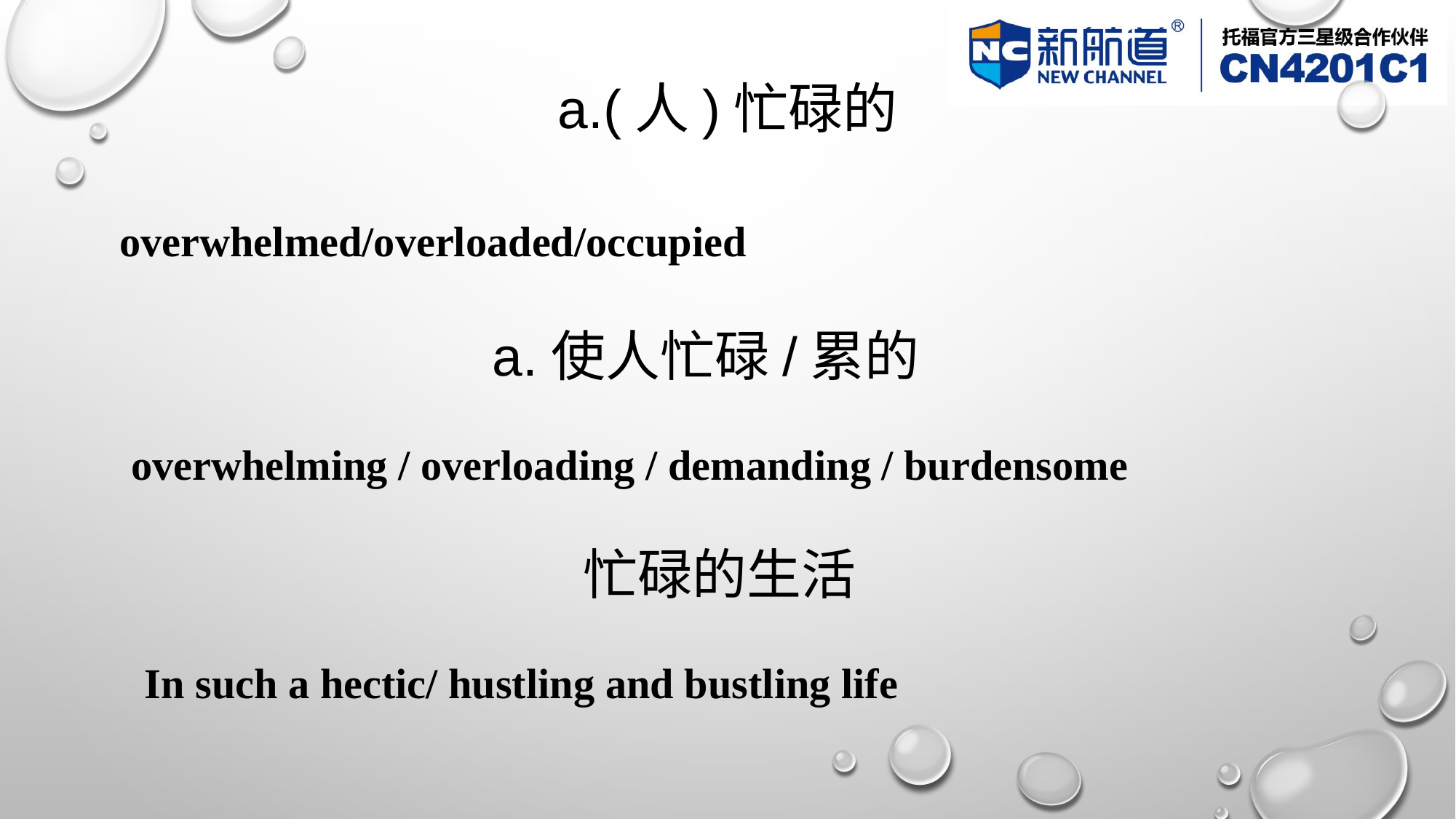

# a.(人)忙碌的
overwhelmed/overloaded/occupied
a.使人忙碌/累的
overwhelming / overloading / demanding / burdensome

忙碌的生活
In such a hectic/ hustling and bustling life